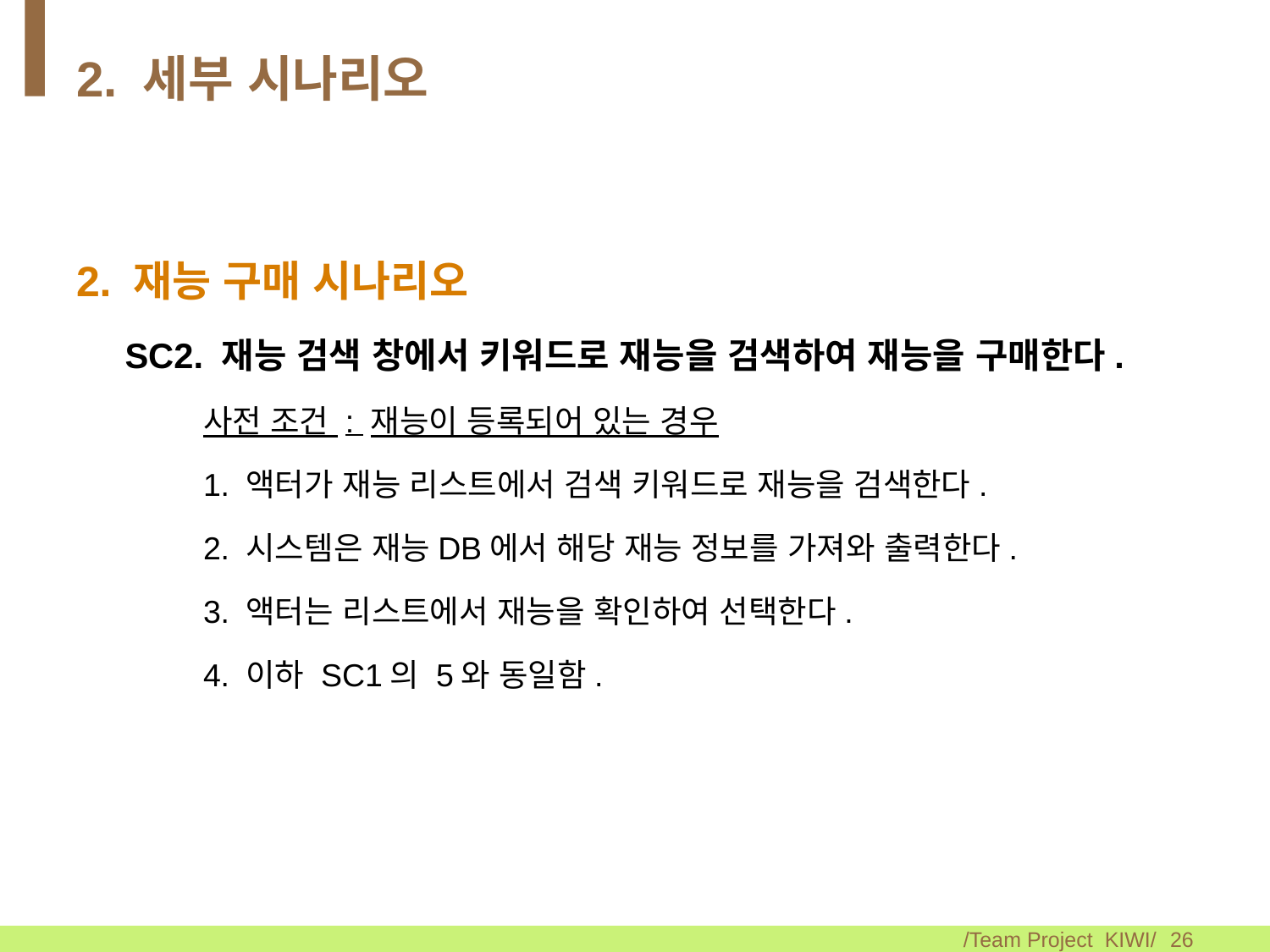

# 2. 세부 시나리오
2. 재능 구매 시나리오
     SC2. 재능 검색 창에서 키워드로 재능을 검색하여 재능을 구매한다.
	사전 조건 : 재능이 등록되어 있는 경우
	1. 액터가 재능 리스트에서 검색 키워드로 재능을 검색한다.
	2. 시스템은 재능DB에서 해당 재능 정보를 가져와 출력한다.
	3. 액터는 리스트에서 재능을 확인하여 선택한다.
	4. 이하 SC1의 5와 동일함.
/Team Project  KIWI/
26